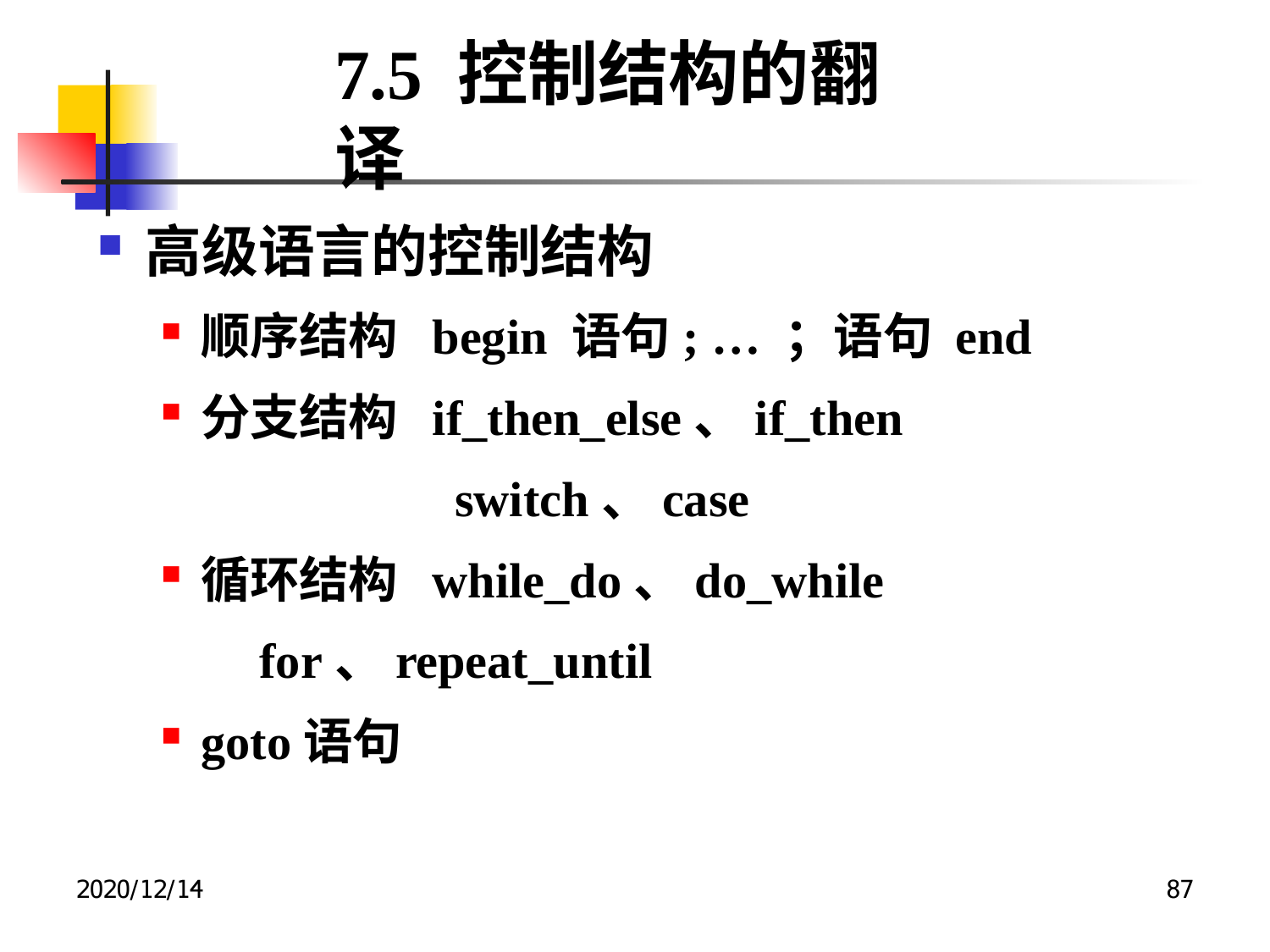

7.5 控制结构的翻译
高级语言的控制结构
顺序结构  begin 语句; … ；语句 end
分支结构  if_then_else、if_then
			switch、case
循环结构  while_do、do_while
        for、repeat_until
goto语句
2020/12/14
87